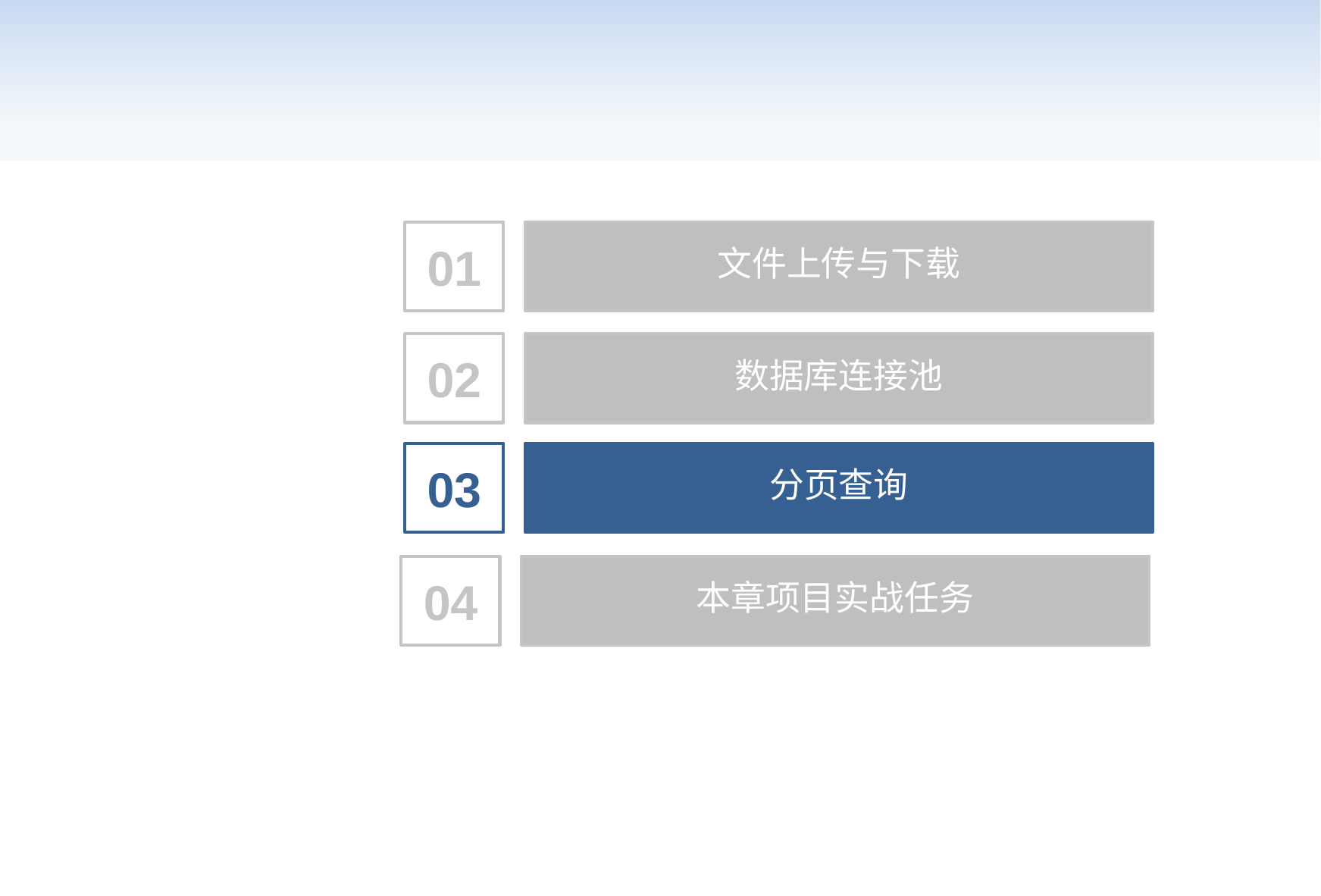

01
文件上传与下载
02
数据库连接池
03
分页查询
04
本章项目实战任务